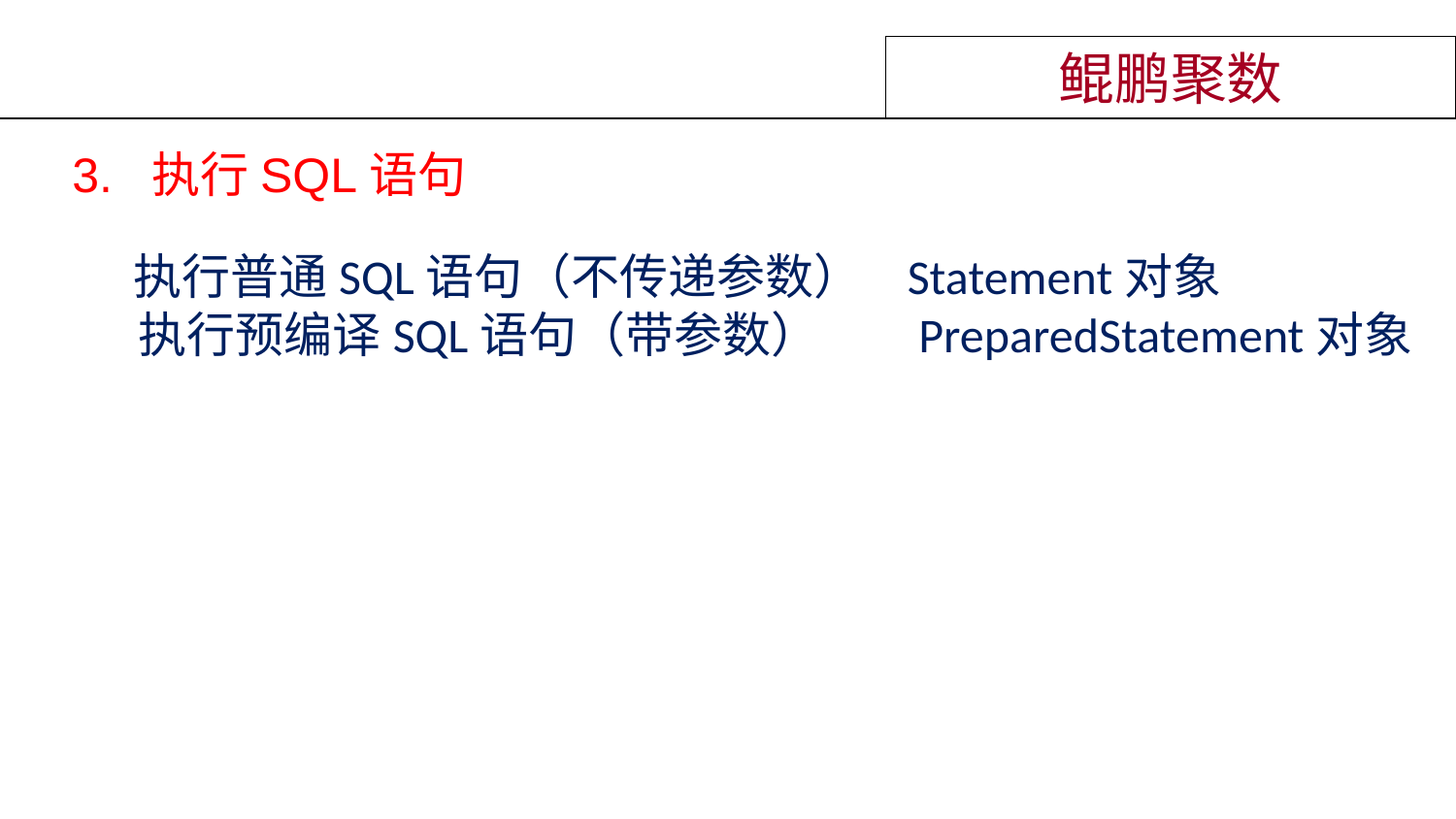

鲲鹏聚数

3.  执行SQL语句

     执行普通SQL语句（不传递参数）   Statement对象
     执行预编译SQL语句（带参数）        PreparedStatement对象